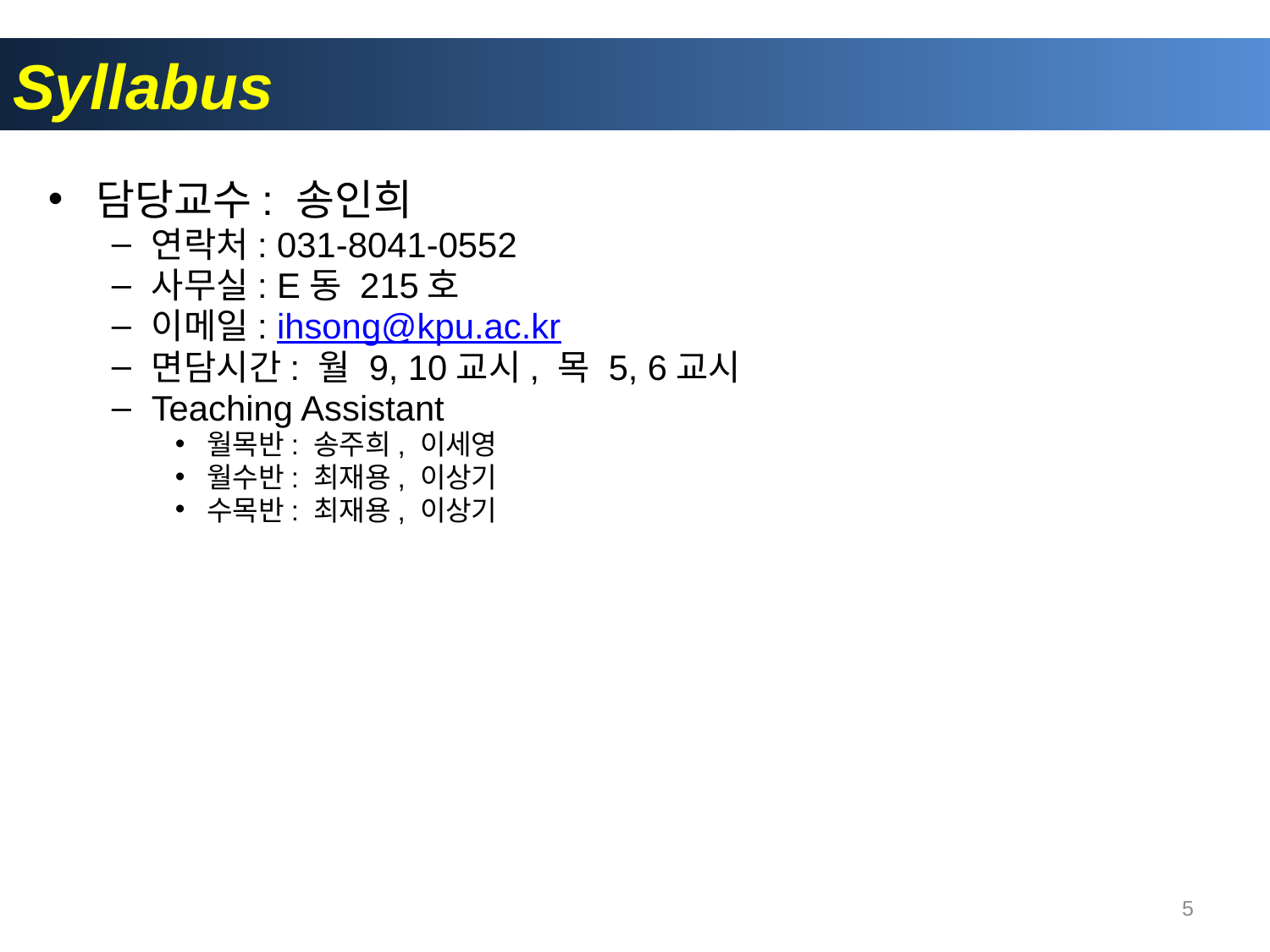

# Syllabus
담당교수: 송인희
연락처: 031-8041-0552
사무실: E동 215호
이메일: ihsong@kpu.ac.kr
면담시간: 월 9, 10교시, 목 5, 6교시
Teaching Assistant
월목반: 송주희, 이세영
월수반: 최재용, 이상기
수목반: 최재용, 이상기

5